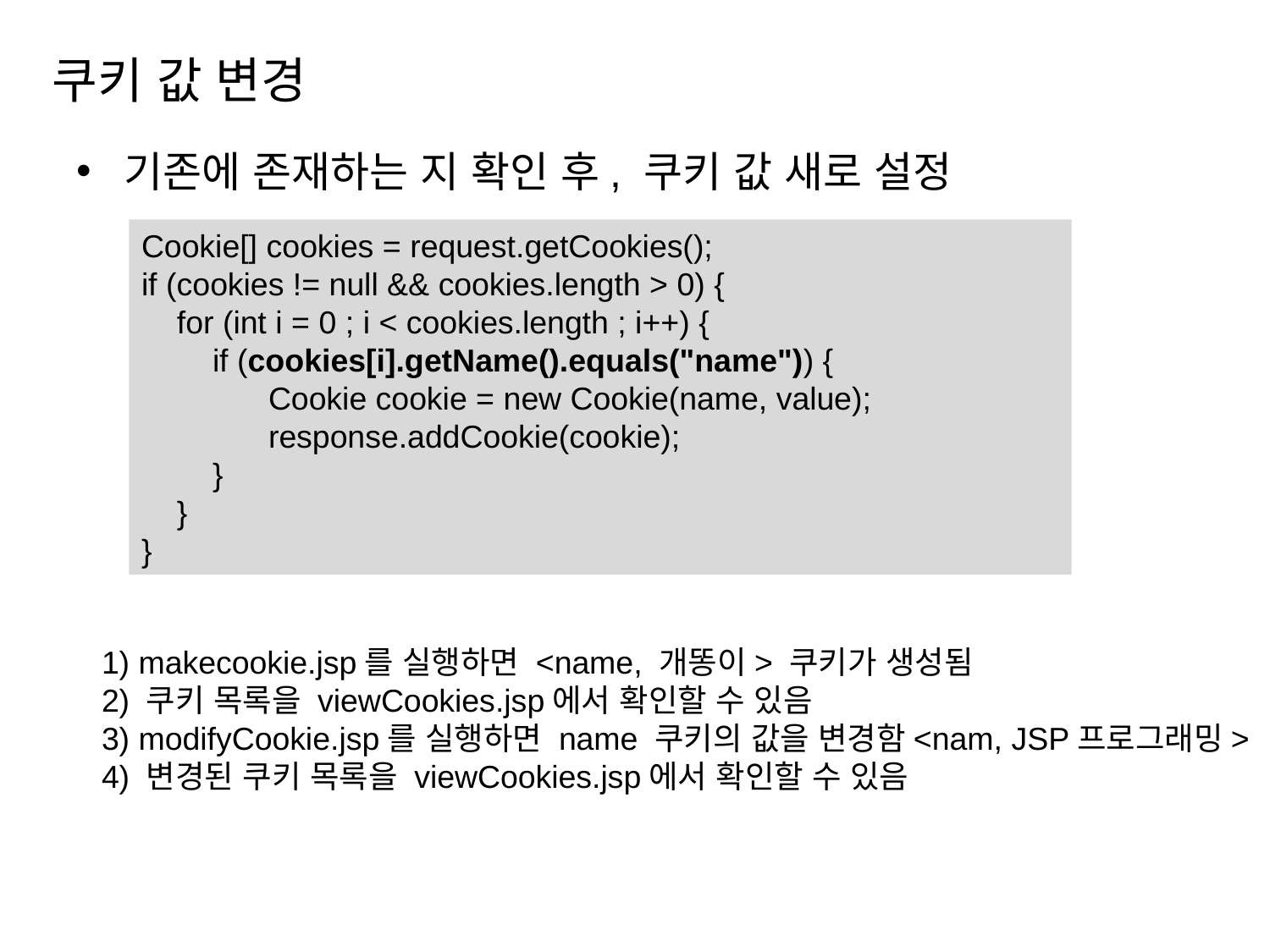

# 쿠키 값 변경
기존에 존재하는 지 확인 후, 쿠키 값 새로 설정
Cookie[] cookies = request.getCookies();
if (cookies != null && cookies.length > 0) {
    for (int i = 0 ; i < cookies.length ; i++) {
        if (cookies[i].getName().equals("name")) {
        	Cookie cookie = new Cookie(name, value);
        	response.addCookie(cookie);
        }
    }
}
1) makecookie.jsp를 실행하면 <name, 개똥이> 쿠키가 생성됨
2) 쿠키 목록을 viewCookies.jsp에서 확인할 수 있음
3) modifyCookie.jsp를 실행하면 name 쿠키의 값을 변경함<nam, JSP프로그래밍>
4) 변경된 쿠키 목록을 viewCookies.jsp에서 확인할 수 있음